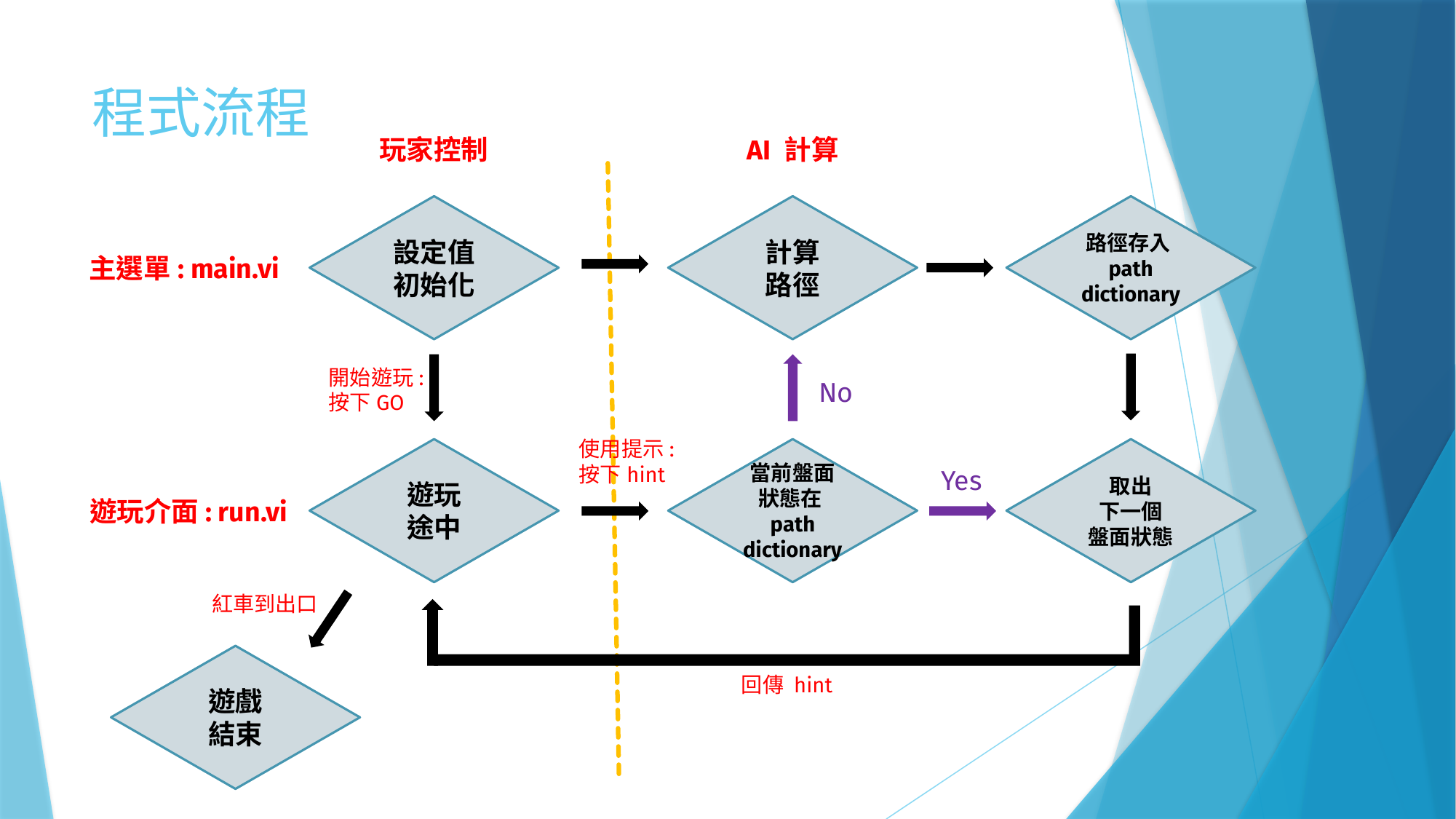

# 程式流程
玩家控制
AI 計算
路徑存入path dictionary
計算
路徑
設定值初始化
主選單: main.vi

開始遊玩:
按下GO
No

使用提示:
按下hint
遊玩
途中
當前盤面狀態在path dictionary
取出
下一個
盤面狀態
Yes
遊玩介面: run.vi

紅車到出口

遊戲
結束

回傳 hint